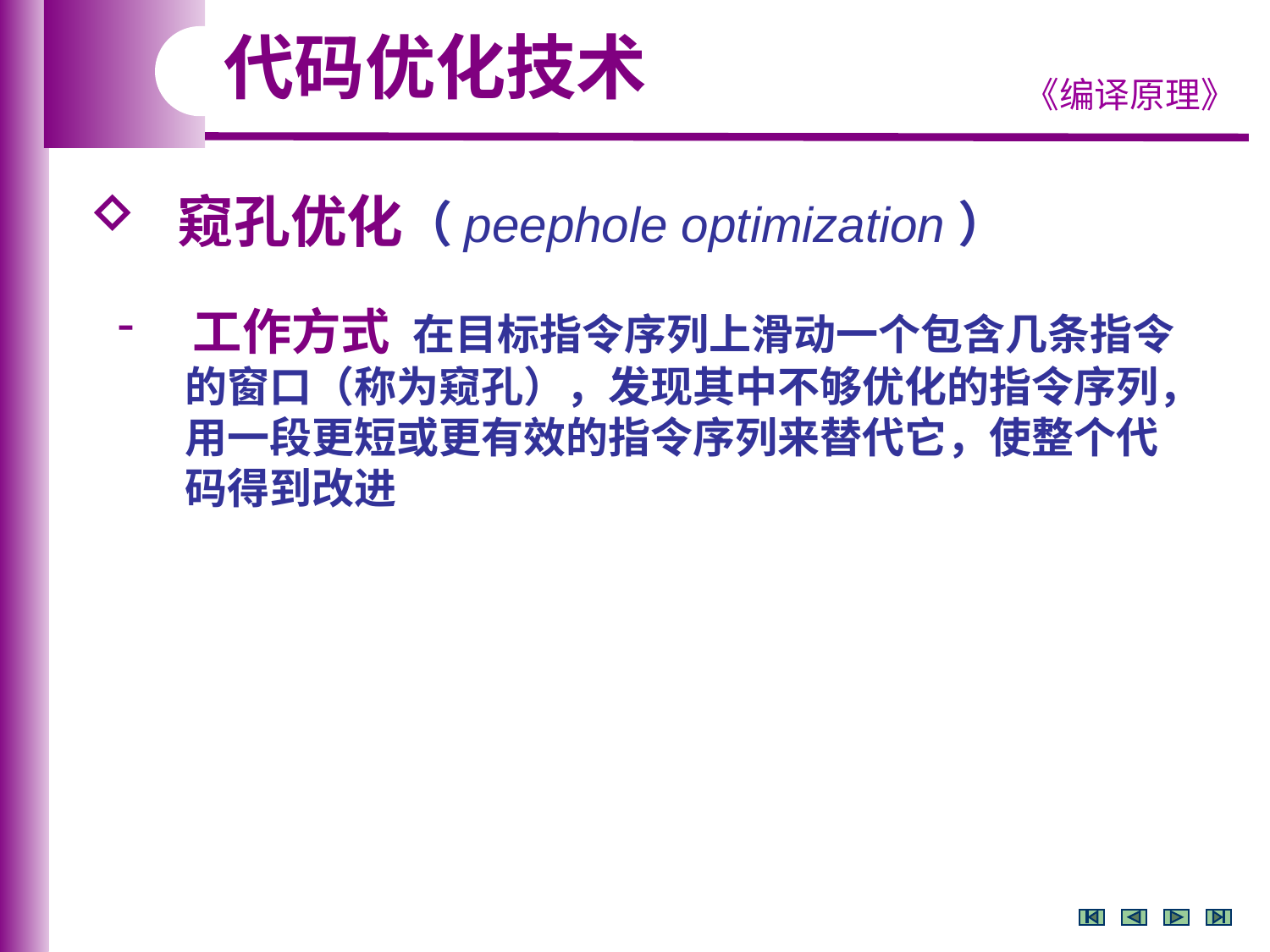

代码优化技术
  窥孔优化（peephole optimization）
   工作方式  在目标指令序列上滑动一个包含几条指令
      的窗口（称为窥孔），发现其中不够优化的指令序列，
      用一段更短或更有效的指令序列来替代它，使整个代
      码得到改进